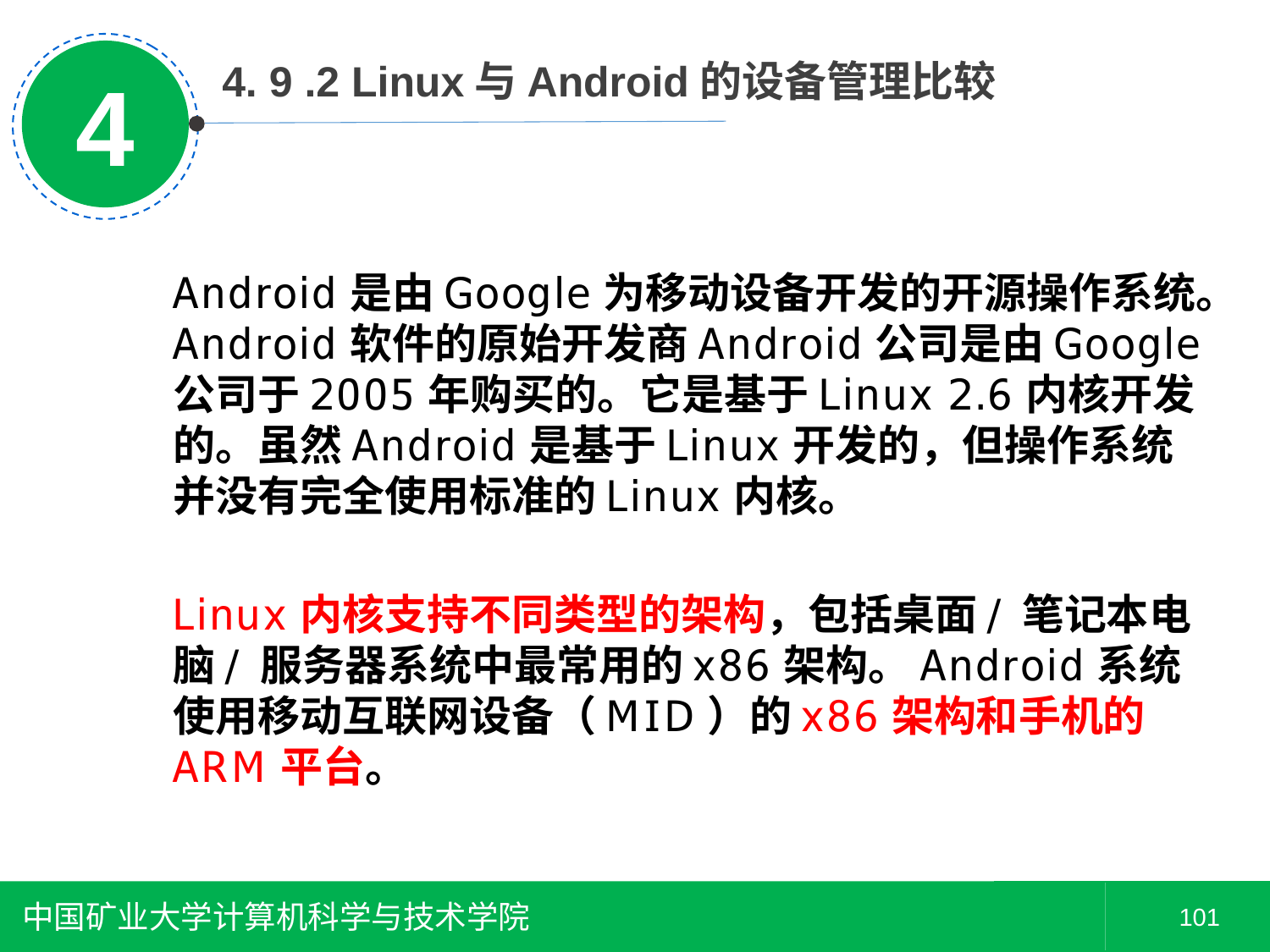

4
  4. 9 .2 Linux与Android的设备管理比较

Android是由Google为移动设备开发的开源操作系统。Android软件的原始开发商Android公司是由Google公司于2005年购买的。它是基于Linux 2.6内核开发的。虽然Android是基于Linux开发的，但操作系统并没有完全使用标准的Linux内核。

Linux内核支持不同类型的架构，包括桌面/笔记本电脑/服务器系统中最常用的x86架构。Android系统使用移动互联网设备（MID）的x86架构和手机的ARM平台。